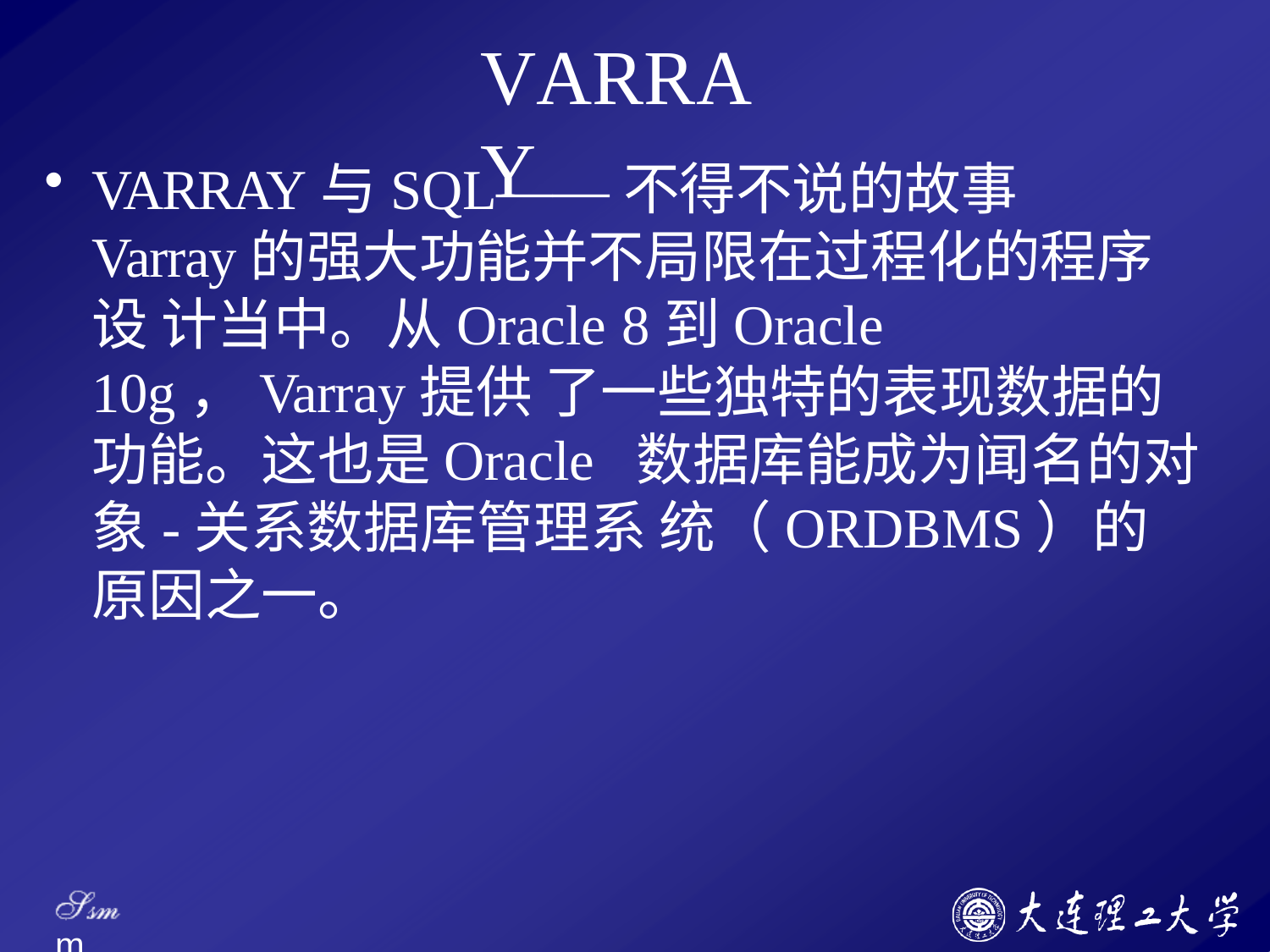

# VARRAY
VARRAY与SQL——不得不说的故事
Varray的强大功能并不局限在过程化的程序设 计当中。从Oracle 8到Oracle 10g，Varray提供 了一些独特的表现数据的功能。这也是Oracle  数据库能成为闻名的对象-关系数据库管理系 统（ORDBMS）的原因之一。

Ssm